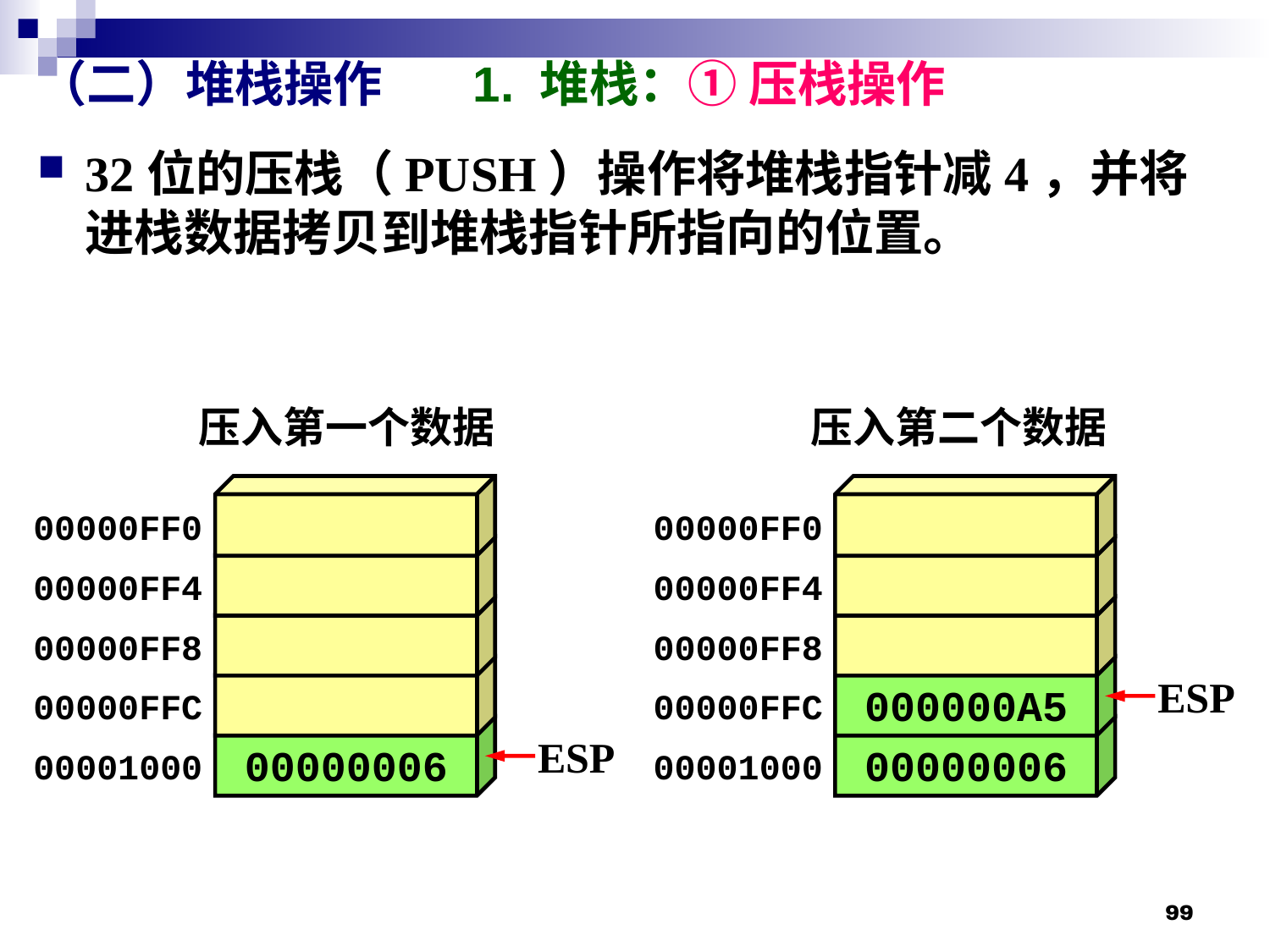

# （二）堆栈操作       1. 堆栈：① 压栈操作
32位的压栈（PUSH）操作将堆栈指针减4，并将进栈数据拷贝到堆栈指针所指向的位置。
压入第一个数据
压入第二个数据

00000FF0
00000FF4
00000FF8
00000FFC
00001000
00000FF0
00000FF4
00000FF8
00000FFC
00001000

000000A5
ESP

00000006
00000006
ESP

99